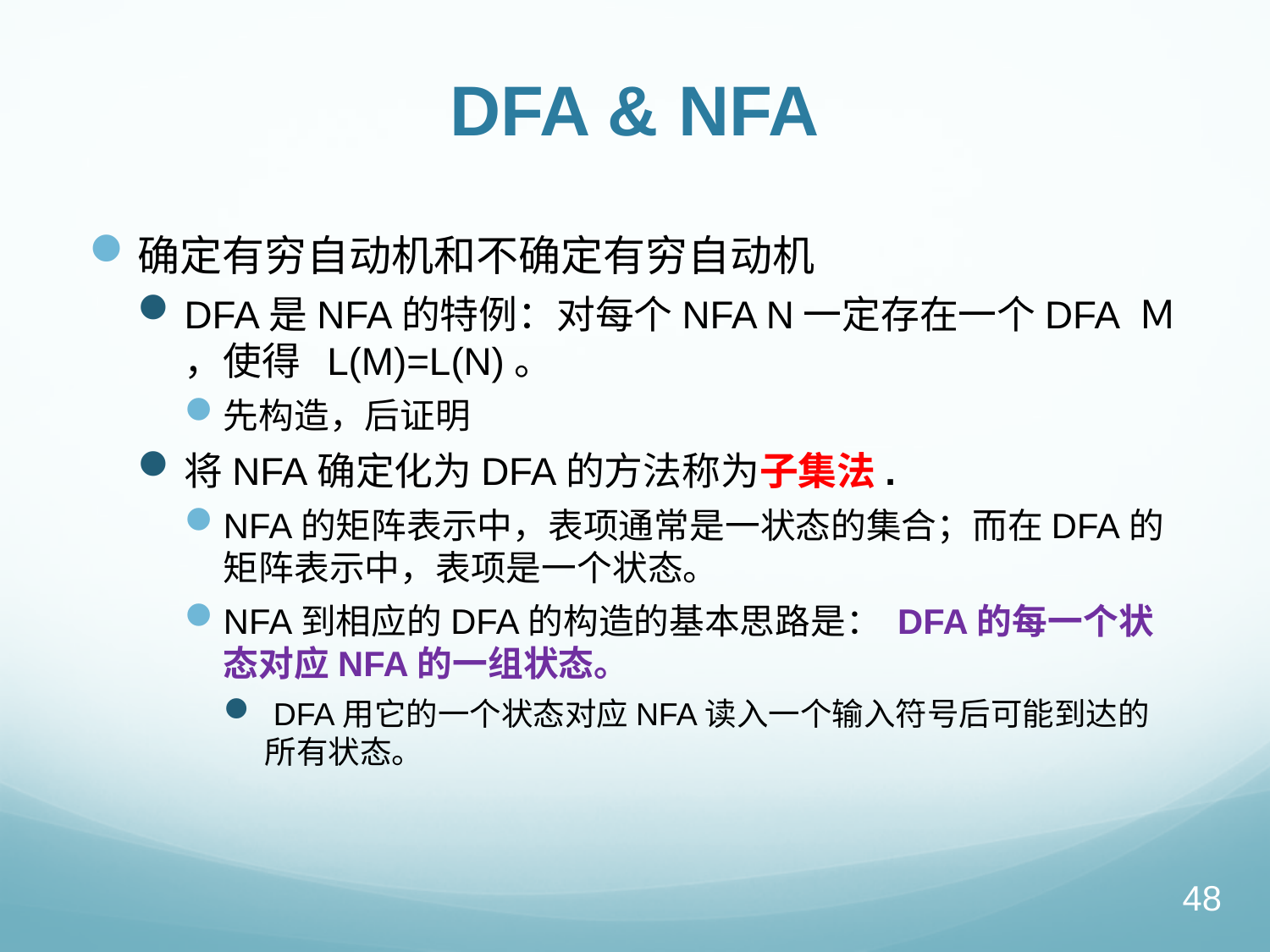

# DFA & NFA
确定有穷自动机和不确定有穷自动机
DFA是NFA的特例：对每个NFA N一定存在一个DFA Ｍ ，使得  L(M)=L(N)。
先构造，后证明
将NFA确定化为DFA的方法称为子集法.
NFA的矩阵表示中，表项通常是一状态的集合；而在DFA的矩阵表示中，表项是一个状态。
NFA到相应的DFA的构造的基本思路是： DFA的每一个状态对应NFA的一组状态。
 DFA用它的一个状态对应NFA读入一个输入符号后可能到达的所有状态。

48